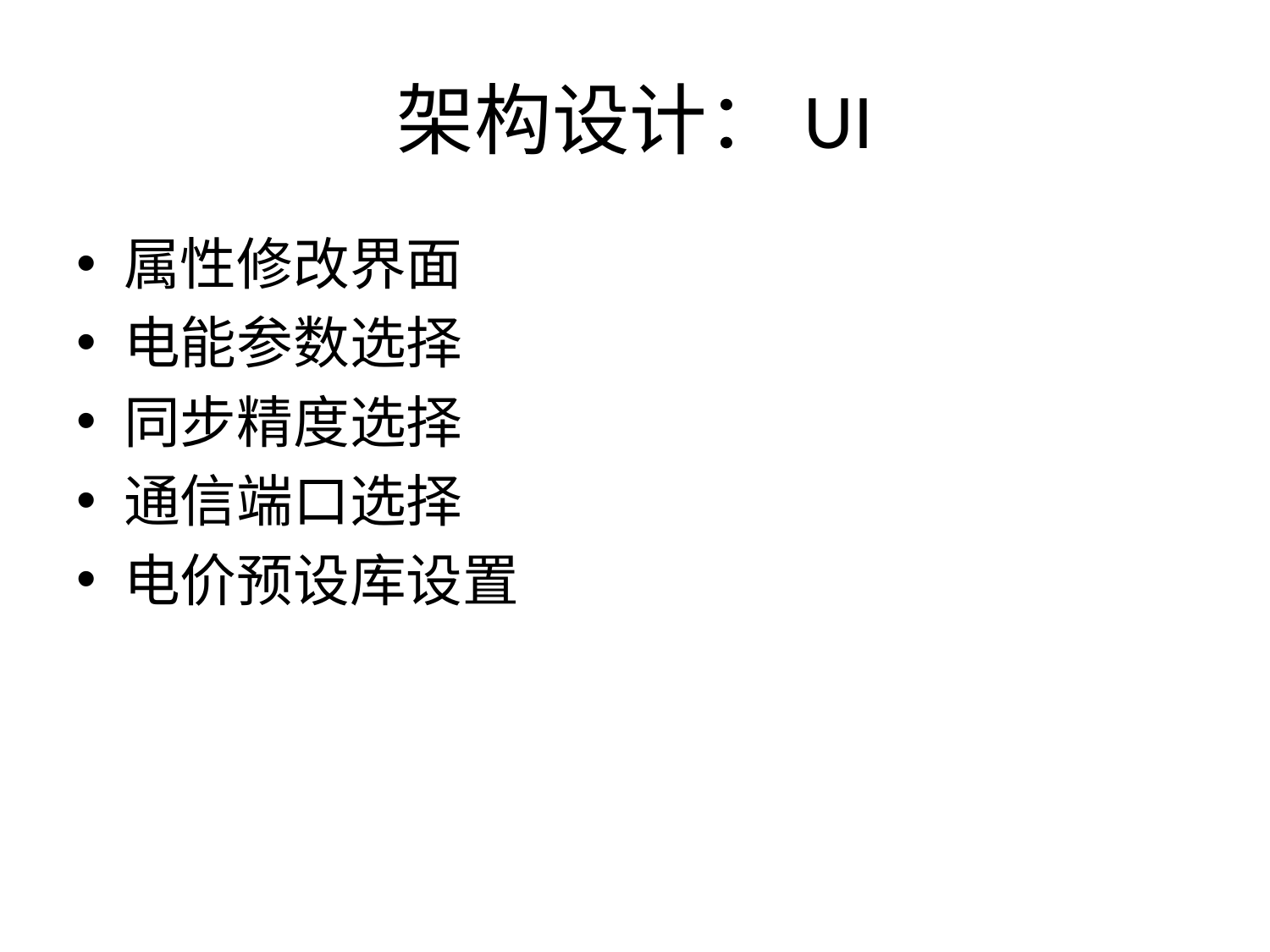

# 架构设计：UI
属性修改界面
电能参数选择
同步精度选择
通信端口选择
电价预设库设置